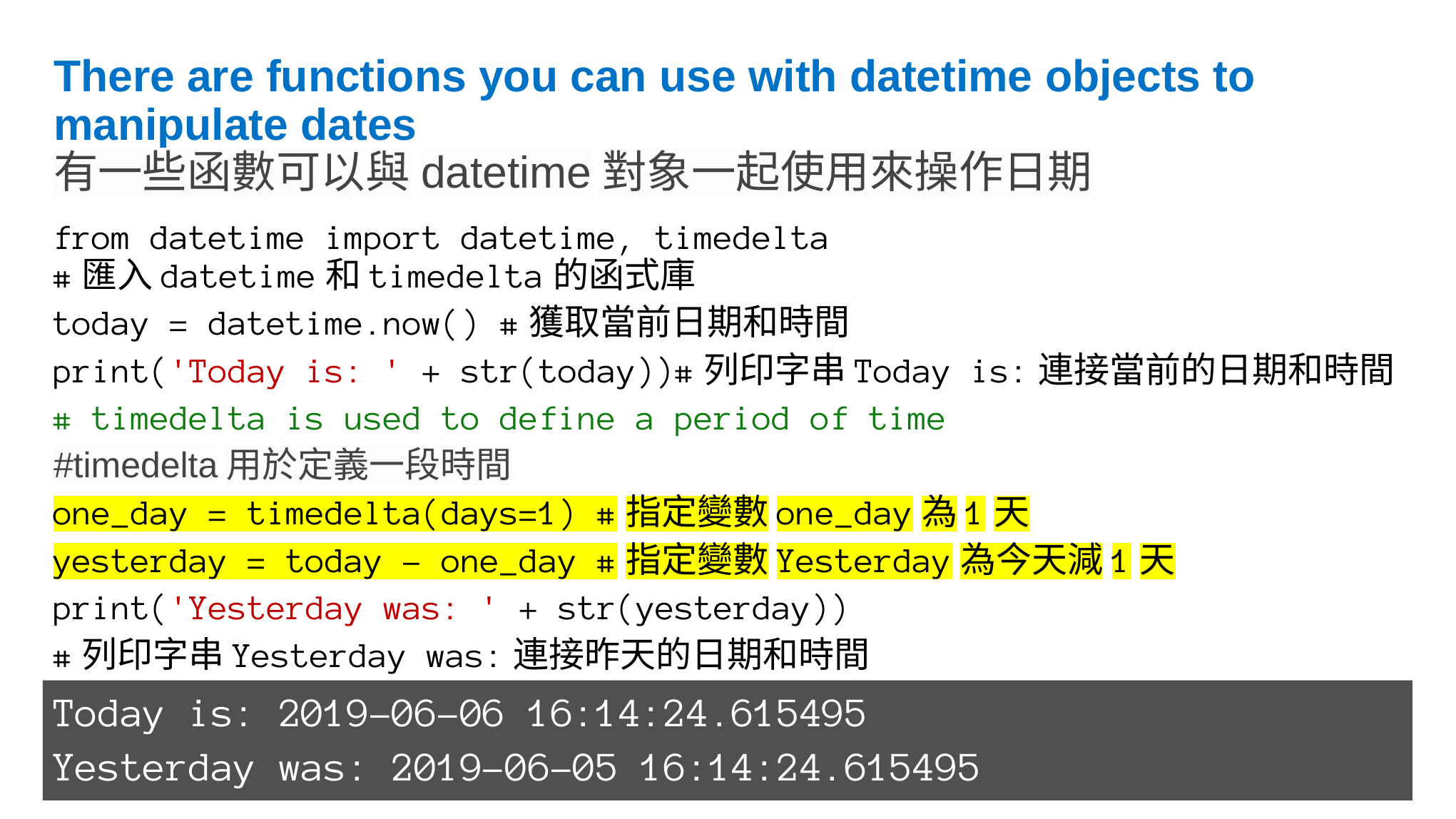

# There are functions you can use with datetime objects to manipulate dates
有一些函數可以與datetime對象一起使用來操作日期
from datetime import datetime, timedelta
#匯入datetime和timedelta的函式庫
today = datetime.now() #獲取當前日期和時間
print('Today is: ' + str(today))#列印字串Today is:連接當前的日期和時間
# timedelta is used to define a period of time
#timedelta用於定義一段時間
one_day = timedelta(days=1) #指定變數one_day為1天
yesterday = today - one_day #指定變數Yesterday為今天減1天
print('Yesterday was: ' + str(yesterday))
#列印字串Yesterday was:連接昨天的日期和時間

Today is: 2019-06-06 16:14:24.615495
Yesterday was: 2019-06-05 16:14:24.615495